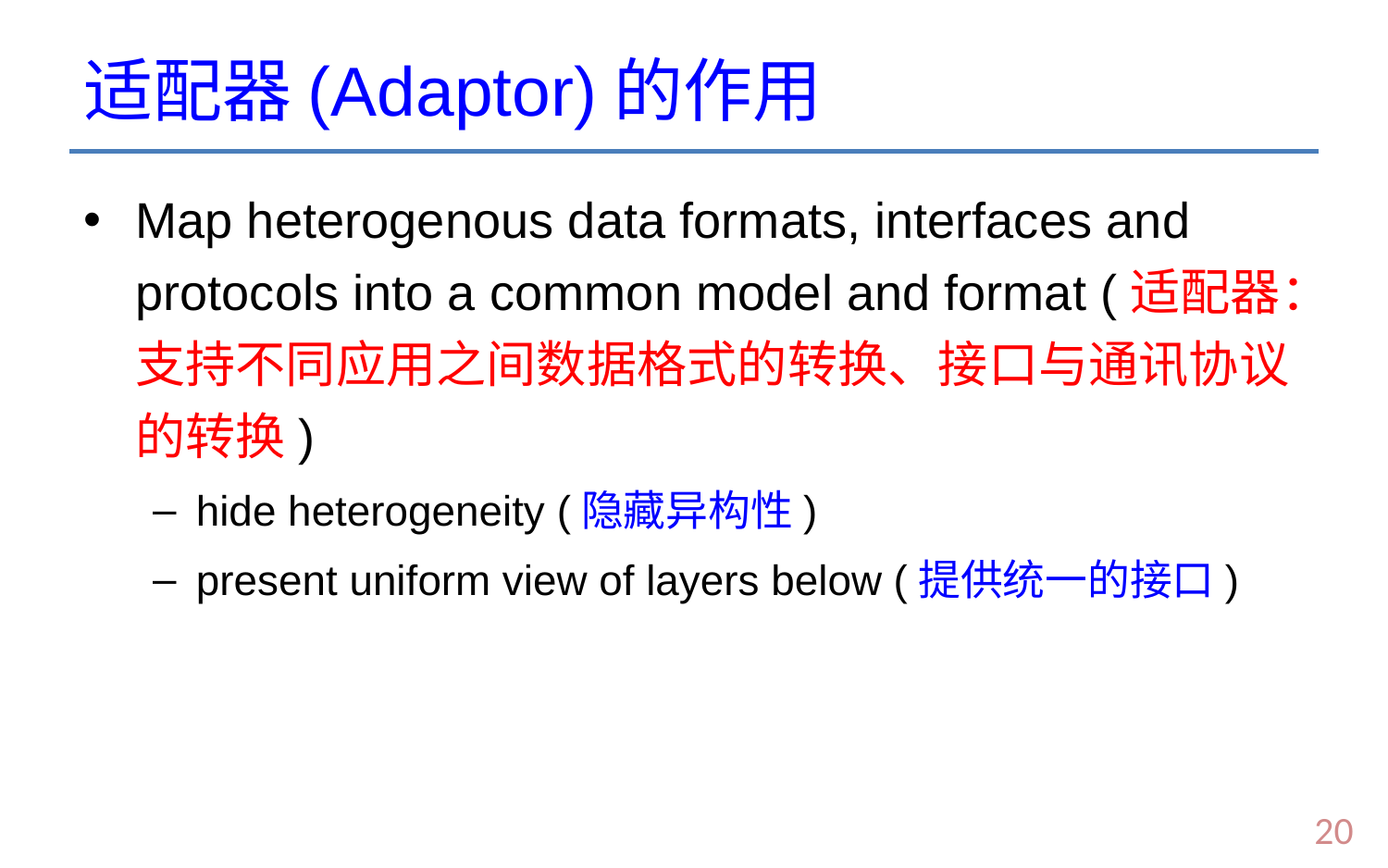

# 适配器(Adaptor)的作用
Map heterogenous data formats, interfaces and protocols into a common model and format (适配器：支持不同应用之间数据格式的转换、接口与通讯协议的转换)
hide heterogeneity (隐藏异构性)
present uniform view of layers below (提供统一的接口)

20